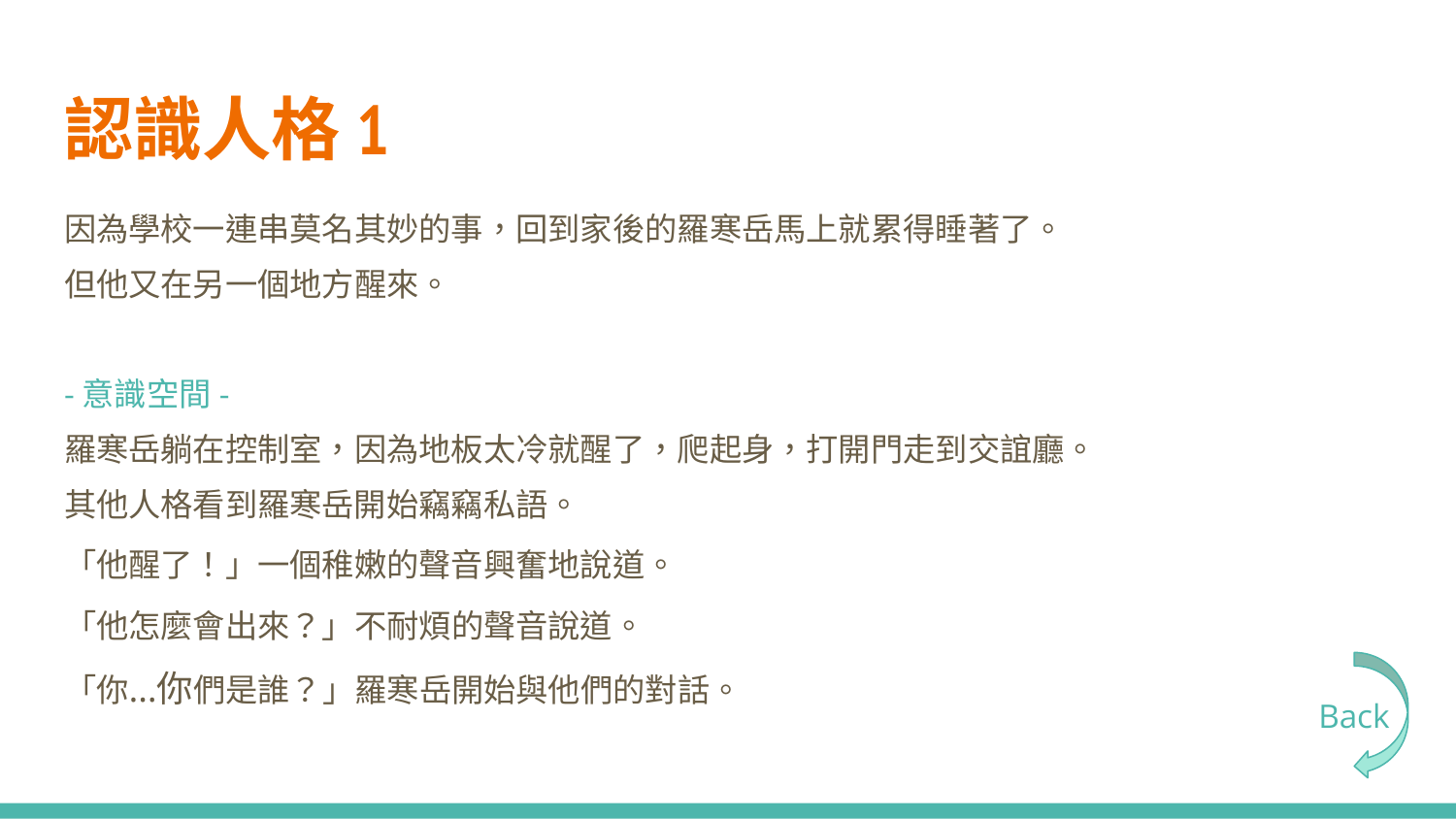

# 認識人格1
因為學校一連串莫名其妙的事，回到家後的羅寒岳馬上就累得睡著了。
但他又在另一個地方醒來。

-意識空間-
羅寒岳躺在控制室，因為地板太冷就醒了，爬起身，打開門走到交誼廳。
其他人格看到羅寒岳開始竊竊私語。
「他醒了！」一個稚嫩的聲音興奮地說道。
「他怎麼會出來？」不耐煩的聲音說道。
「你…你們是誰？」羅寒岳開始與他們的對話。

Back